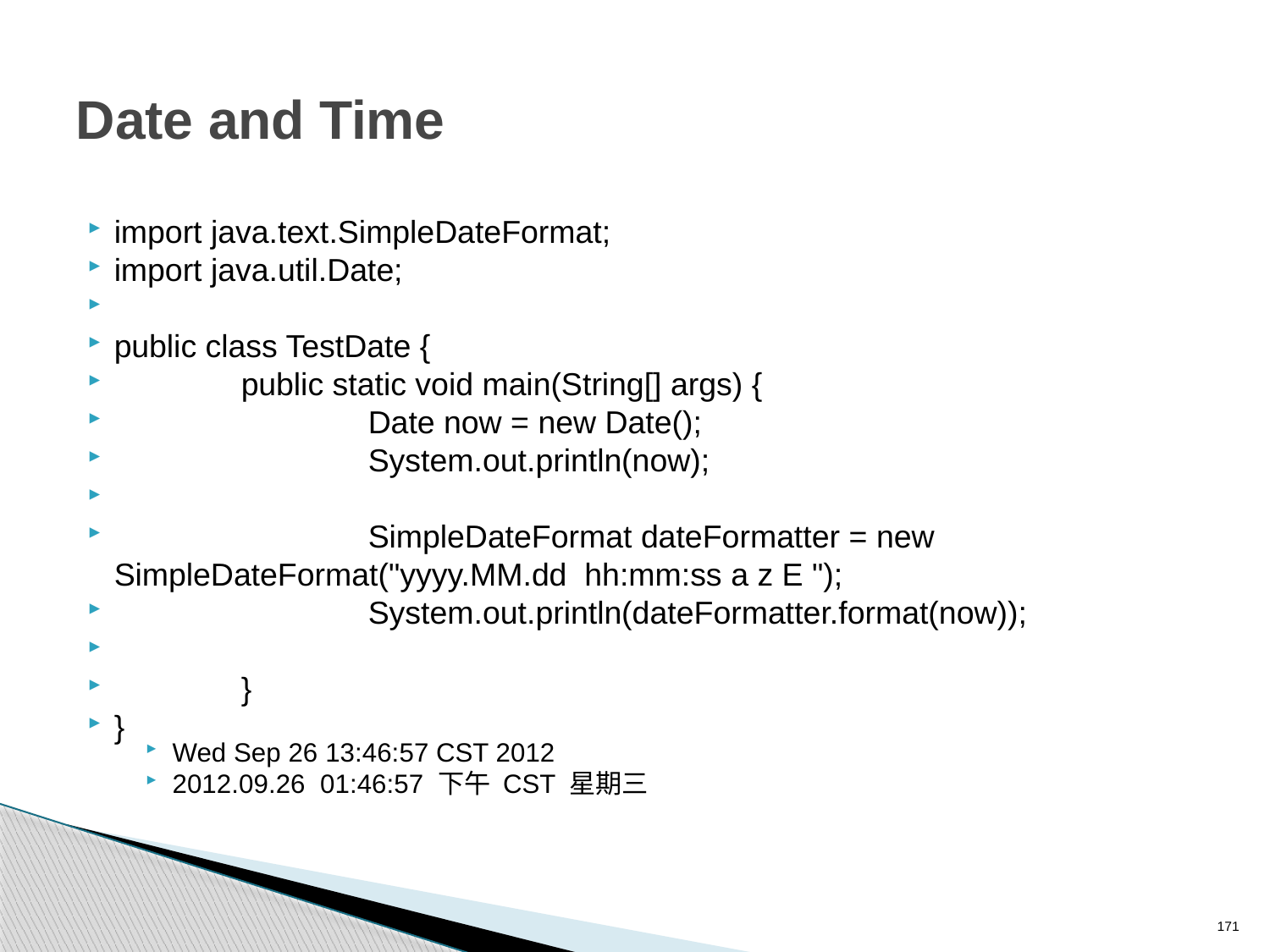

# Date and Time
import java.text.SimpleDateFormat;
import java.util.Date;

public class TestDate {
	public static void main(String[] args) {
		Date now = new Date();
		System.out.println(now);

		SimpleDateFormat dateFormatter = new SimpleDateFormat("yyyy.MM.dd  hh:mm:ss a z E ");
		System.out.println(dateFormatter.format(now));

	}
}

Wed Sep 26 13:46:57 CST 2012
2012.09.26  01:46:57 下午 CST 星期三

171